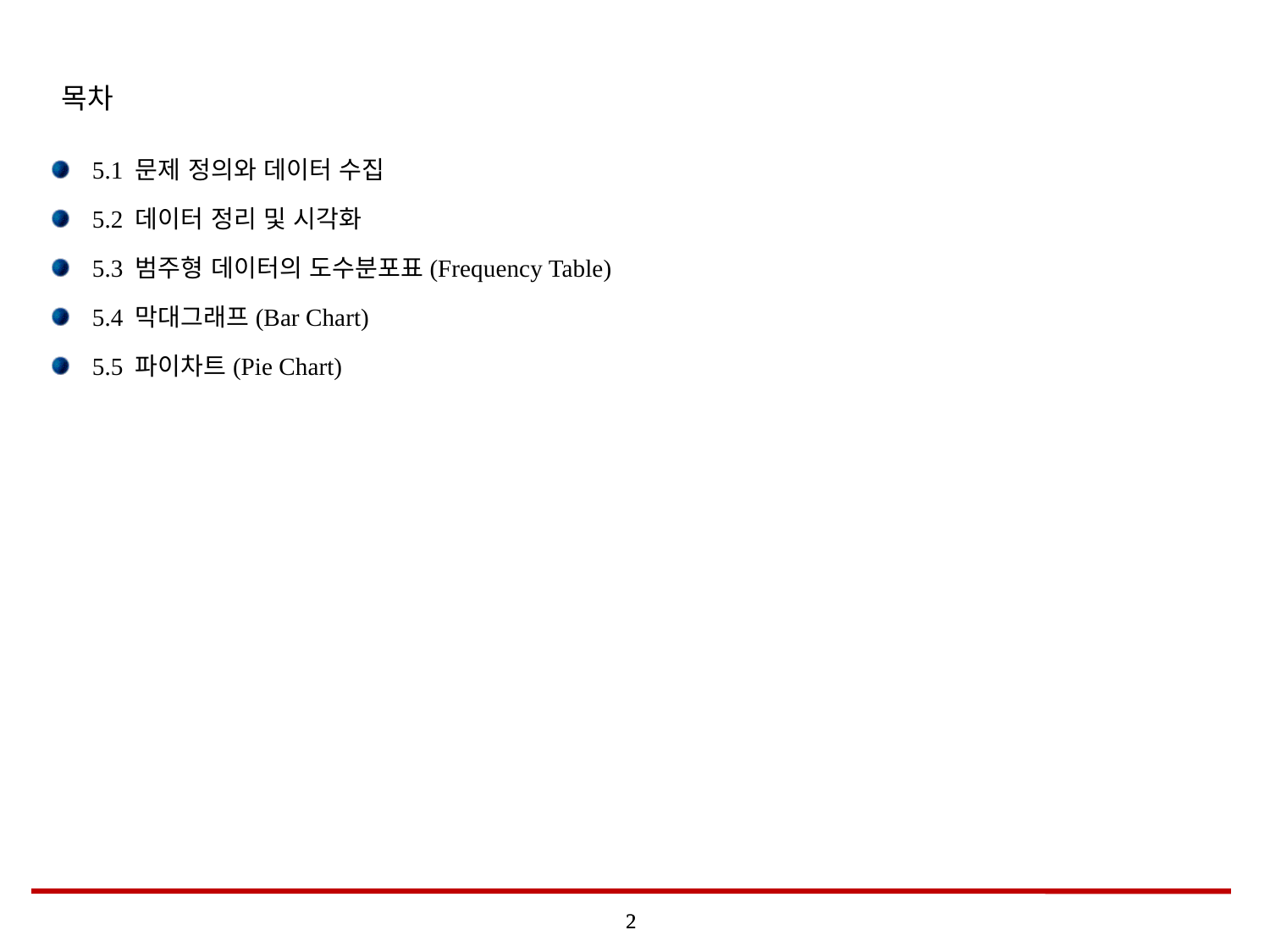

# 목차
5.1 문제 정의와 데이터 수집
5.2 데이터 정리 및 시각화
5.3 범주형 데이터의 도수분포표(Frequency Table)
5.4 막대그래프(Bar Chart)
5.5 파이차트(Pie Chart)